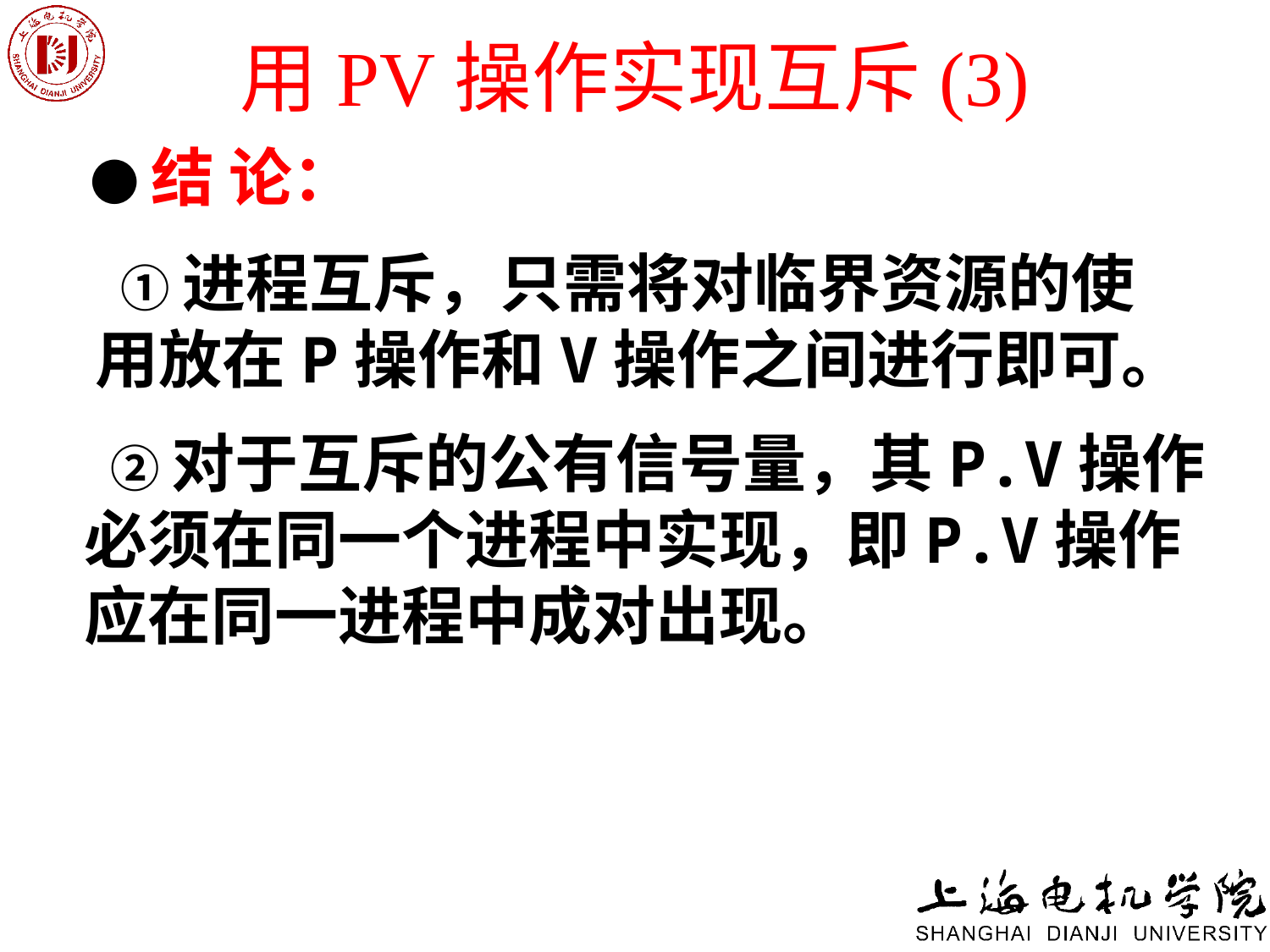

# 用PV操作实现互斥(3)
  ●结 论：
①进程互斥，只需将对临界资源的使用放在P操作和V操作之间进行即可。
②对于互斥的公有信号量，其P.V操作必须在同一个进程中实现，即P.V操作应在同一进程中成对出现。